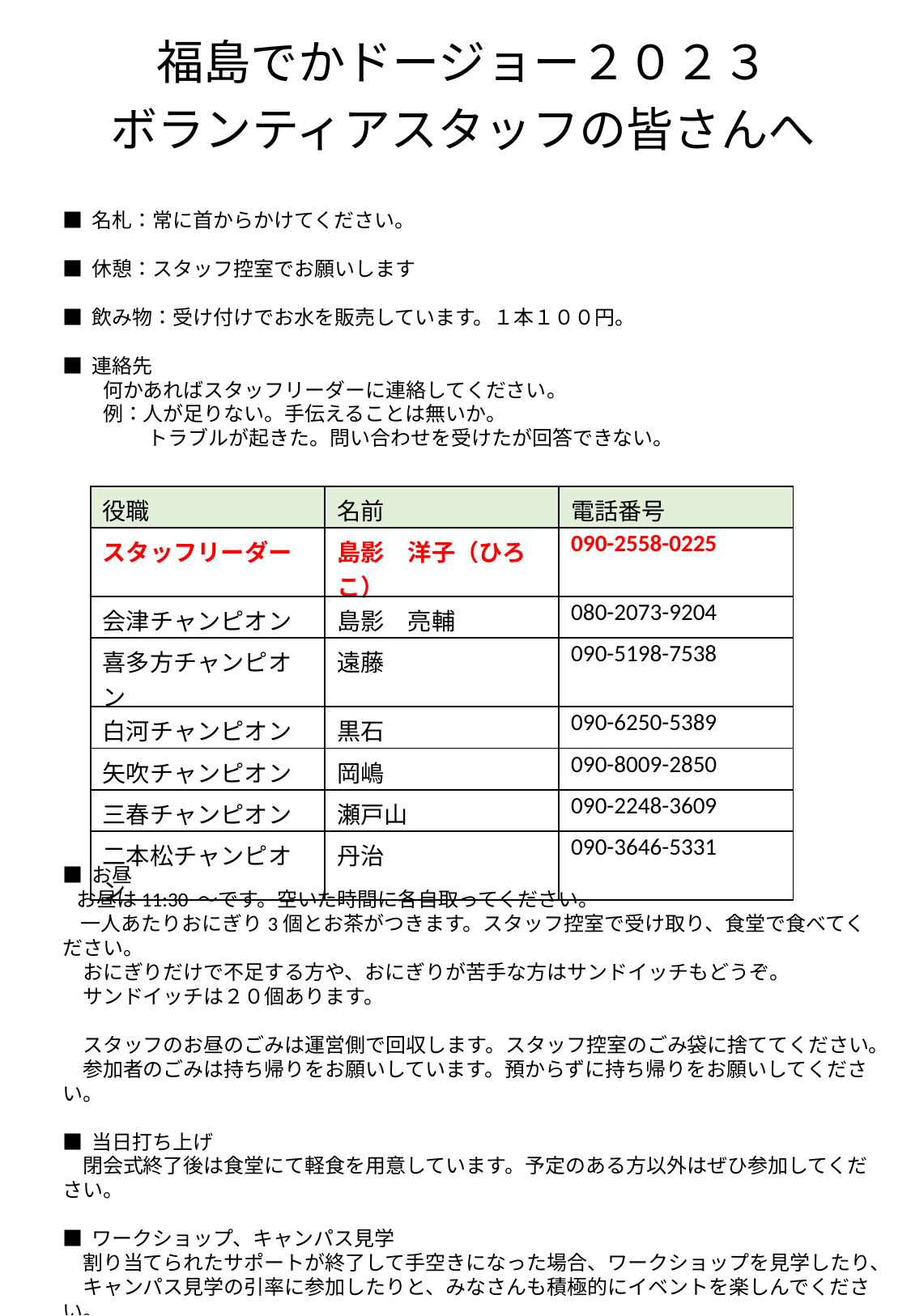

福島でかドージョー２０２３
ボランティアスタッフの皆さんへ
■ 名札：常に首からかけてください。

■ 休憩：スタッフ控室でお願いします

■ 飲み物：受け付けでお水を販売しています。１本１００円。

■ 連絡先
　　何かあればスタッフリーダーに連絡してください。
　　例：人が足りない。手伝えることは無いか。
　　　　 トラブルが起きた。問い合わせを受けたが回答できない。

| 役職 | 名前 | 電話番号 |
| --- | --- | --- |
| スタッフリーダー | 島影　洋子（ひろこ） | 090-2558-0225 |
| 会津チャンピオン | 島影　亮輔 | 080-2073-9204 |
| 喜多方チャンピオン | 遠藤 | 090-5198-7538 |
| 白河チャンピオン | 黒石 | 090-6250-5389 |
| 矢吹チャンピオン | 岡嶋 | 090-8009-2850 |
| 三春チャンピオン | 瀬戸山 | 090-2248-3609 |
| 二本松チャンピオン | 丹治 | 090-3646-5331 |
■ お昼
  お昼は11:30 ～です。空いた時間に各自取ってください。
   一人あたりおにぎり3個とお茶がつきます。スタッフ控室で受け取り、食堂で食べてください。
　おにぎりだけで不足する方や、おにぎりが苦手な方はサンドイッチもどうぞ。
　サンドイッチは２０個あります。

　スタッフのお昼のごみは運営側で回収します。スタッフ控室のごみ袋に捨ててください。
　参加者のごみは持ち帰りをお願いしています。預からずに持ち帰りをお願いしてください。

■ 当日打ち上げ
　閉会式終了後は食堂にて軽食を用意しています。予定のある方以外はぜひ参加してください。

■ ワークショップ、キャンパス見学
　割り当てられたサポートが終了して手空きになった場合、ワークショップを見学したり、
　キャンパス見学の引率に参加したりと、みなさんも積極的にイベントを楽しんでください。
　→ スタッフリーダーに一声かけてください。